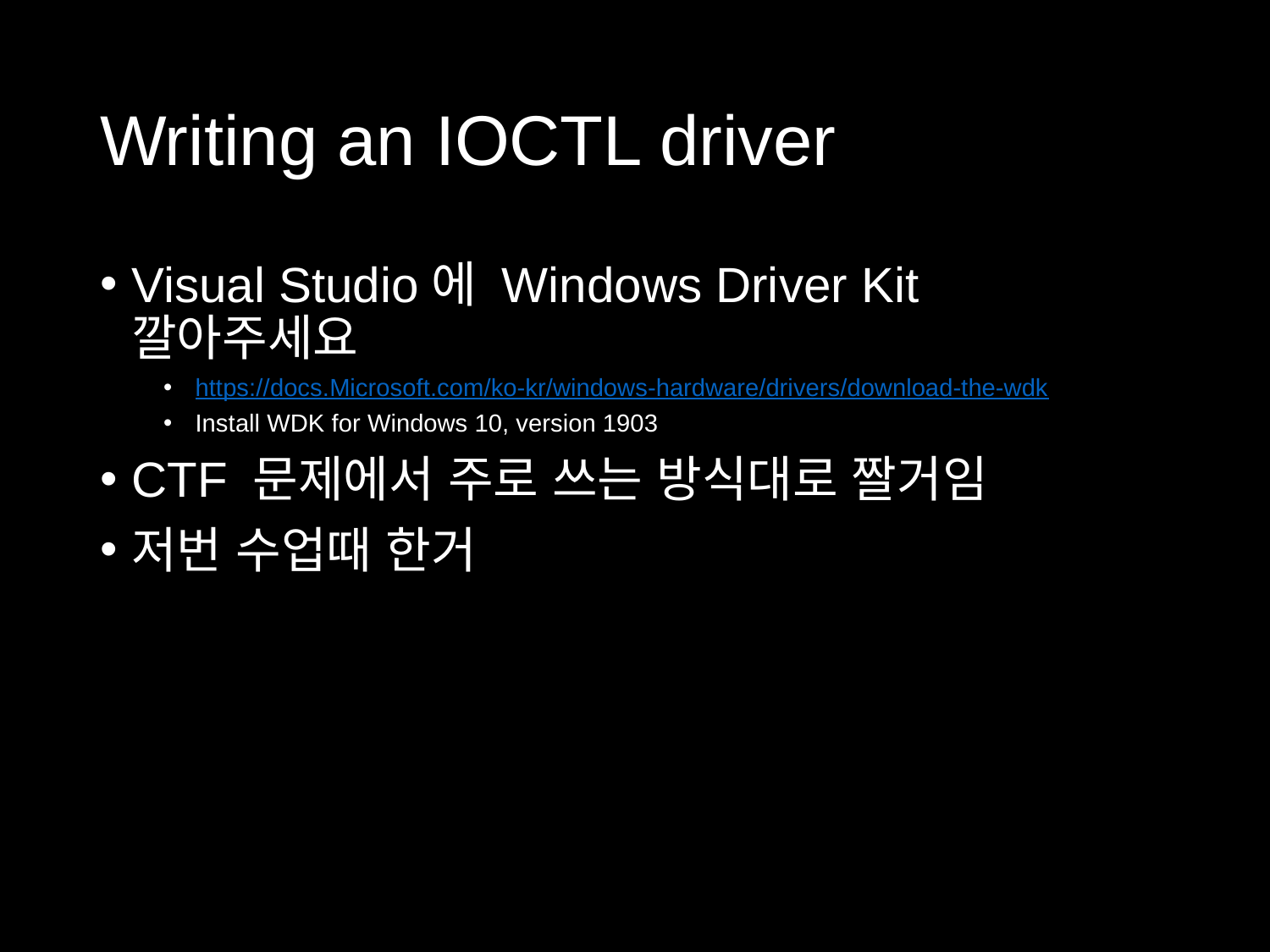

# Writing an IOCTL driver
Visual Studio에 Windows Driver Kit 깔아주세요
https://docs.Microsoft.com/ko-kr/windows-hardware/drivers/download-the-wdk
Install WDK for Windows 10, version 1903
CTF 문제에서 주로 쓰는 방식대로 짤거임
저번 수업때 한거